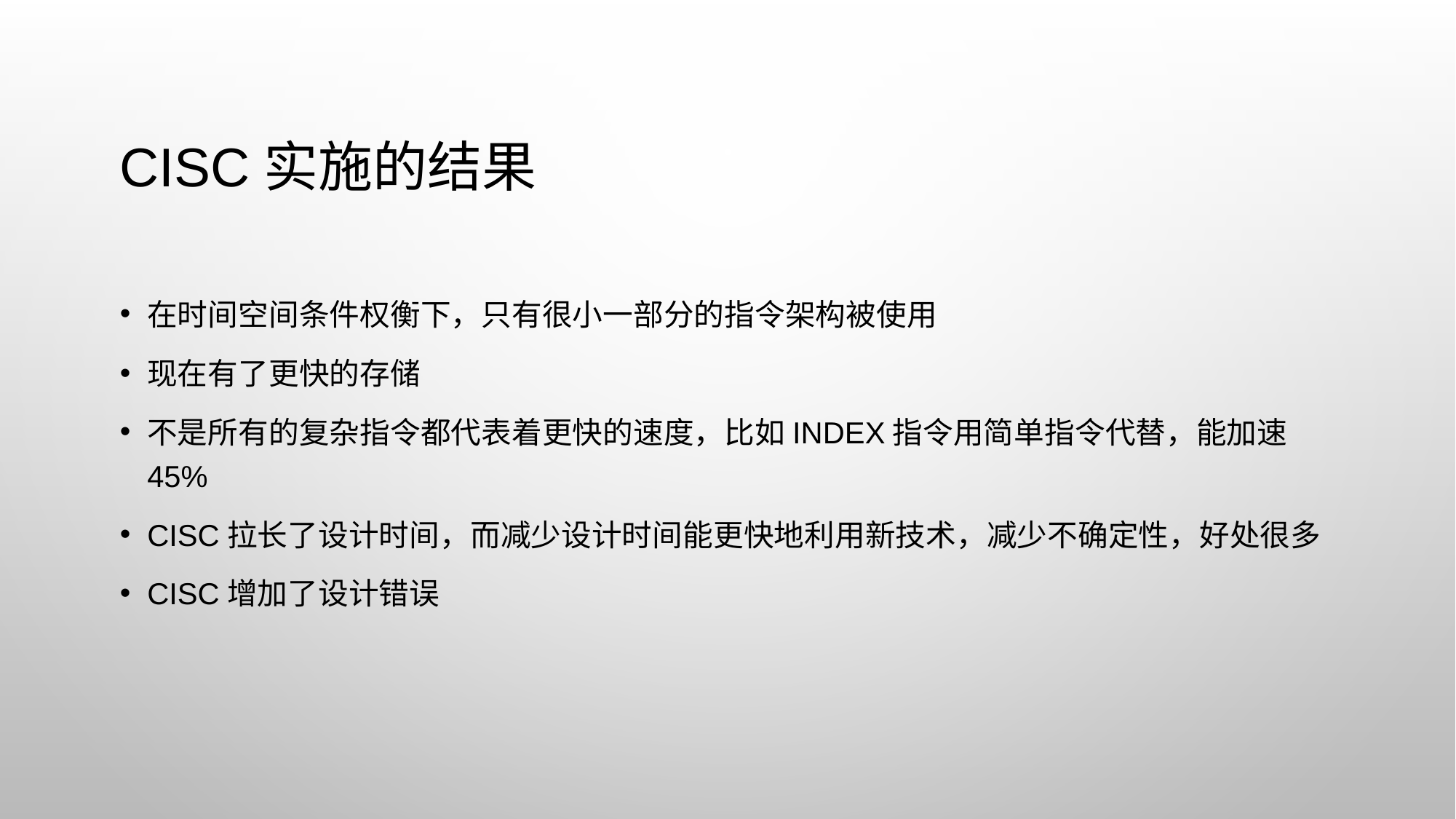

# CISC实施的结果
在时间空间条件权衡下，只有很小一部分的指令架构被使用
现在有了更快的存储
不是所有的复杂指令都代表着更快的速度，比如index指令用简单指令代替，能加速45%
CISC拉长了设计时间，而减少设计时间能更快地利用新技术，减少不确定性，好处很多
CISC增加了设计错误